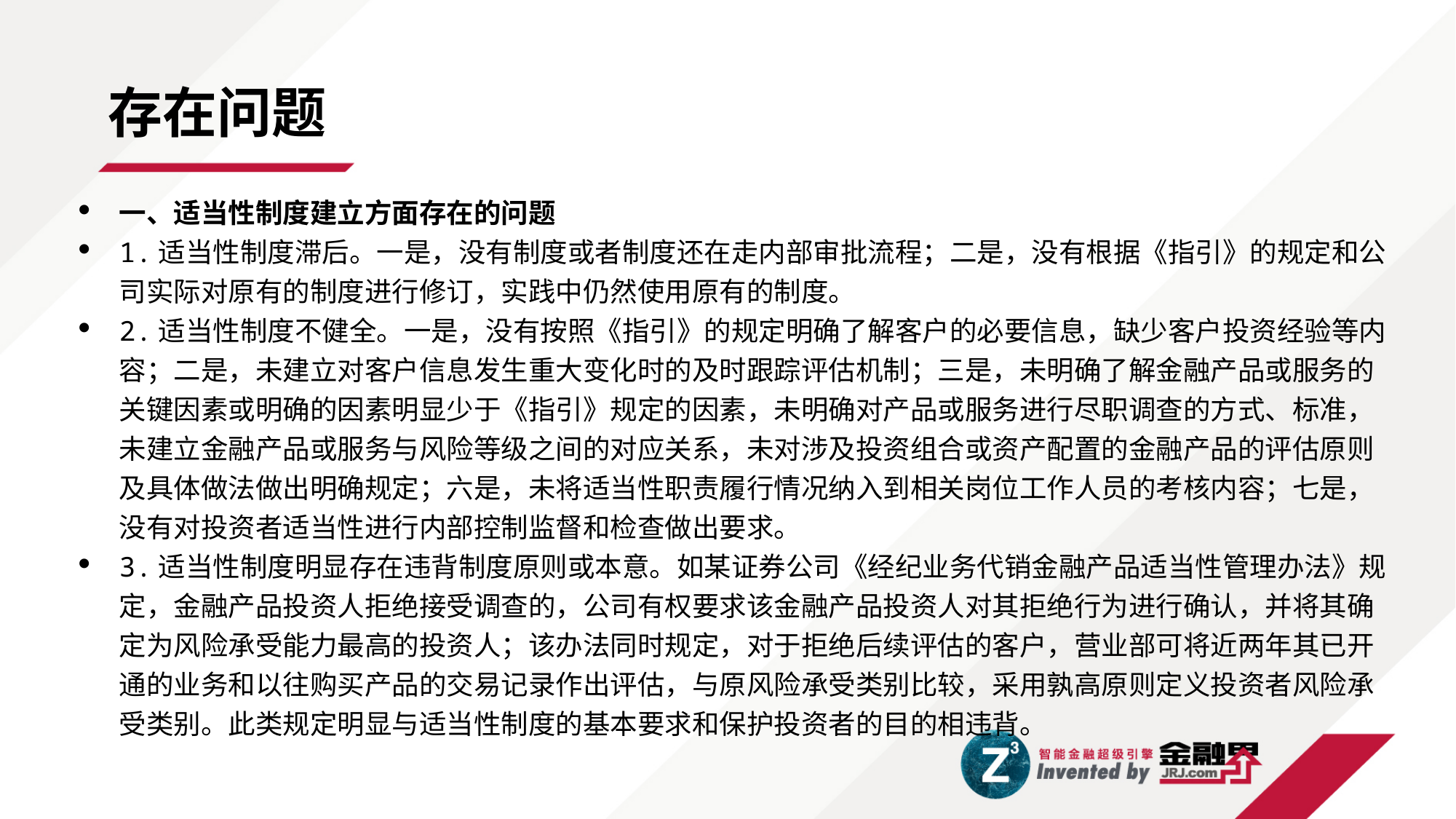

存在问题
一、适当性制度建立方面存在的问题
1.适当性制度滞后。一是，没有制度或者制度还在走内部审批流程；二是，没有根据《指引》的规定和公司实际对原有的制度进行修订，实践中仍然使用原有的制度。
2.适当性制度不健全。一是，没有按照《指引》的规定明确了解客户的必要信息，缺少客户投资经验等内容；二是，未建立对客户信息发生重大变化时的及时跟踪评估机制；三是，未明确了解金融产品或服务的关键因素或明确的因素明显少于《指引》规定的因素，未明确对产品或服务进行尽职调查的方式、标准，未建立金融产品或服务与风险等级之间的对应关系，未对涉及投资组合或资产配置的金融产品的评估原则及具体做法做出明确规定；六是，未将适当性职责履行情况纳入到相关岗位工作人员的考核内容；七是，没有对投资者适当性进行内部控制监督和检查做出要求。
3.适当性制度明显存在违背制度原则或本意。如某证券公司《经纪业务代销金融产品适当性管理办法》规定，金融产品投资人拒绝接受调查的，公司有权要求该金融产品投资人对其拒绝行为进行确认，并将其确定为风险承受能力最高的投资人；该办法同时规定，对于拒绝后续评估的客户，营业部可将近两年其已开通的业务和以往购买产品的交易记录作出评估，与原风险承受类别比较，采用孰高原则定义投资者风险承受类别。此类规定明显与适当性制度的基本要求和保护投资者的目的相违背。